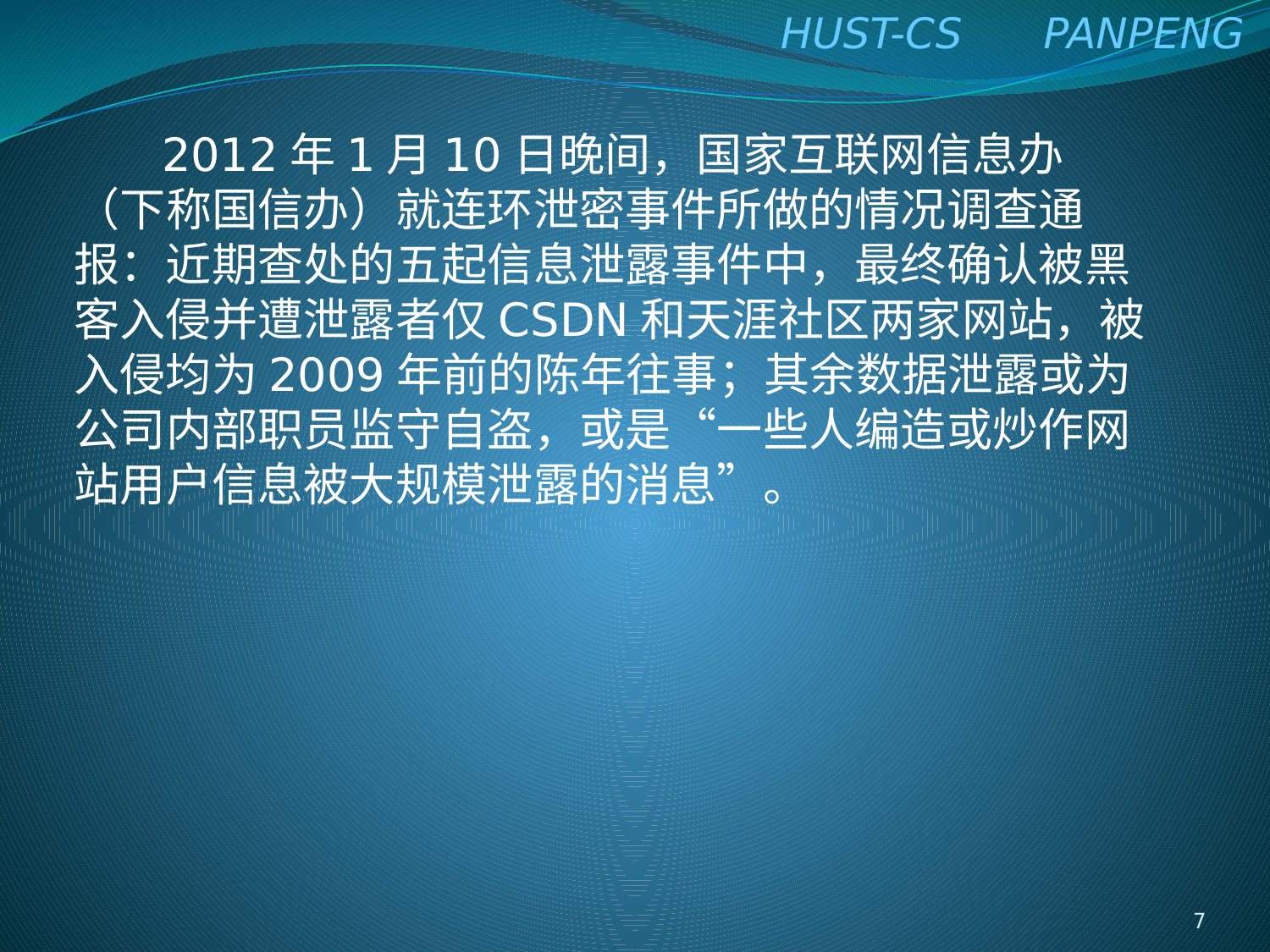

2012年1月10日晚间，国家互联网信息办（下称国信办）就连环泄密事件所做的情况调查通报：近期查处的五起信息泄露事件中，最终确认被黑客入侵并遭泄露者仅CSDN和天涯社区两家网站，被入侵均为2009年前的陈年往事；其余数据泄露或为公司内部职员监守自盗，或是“一些人编造或炒作网站用户信息被大规模泄露的消息”。
7